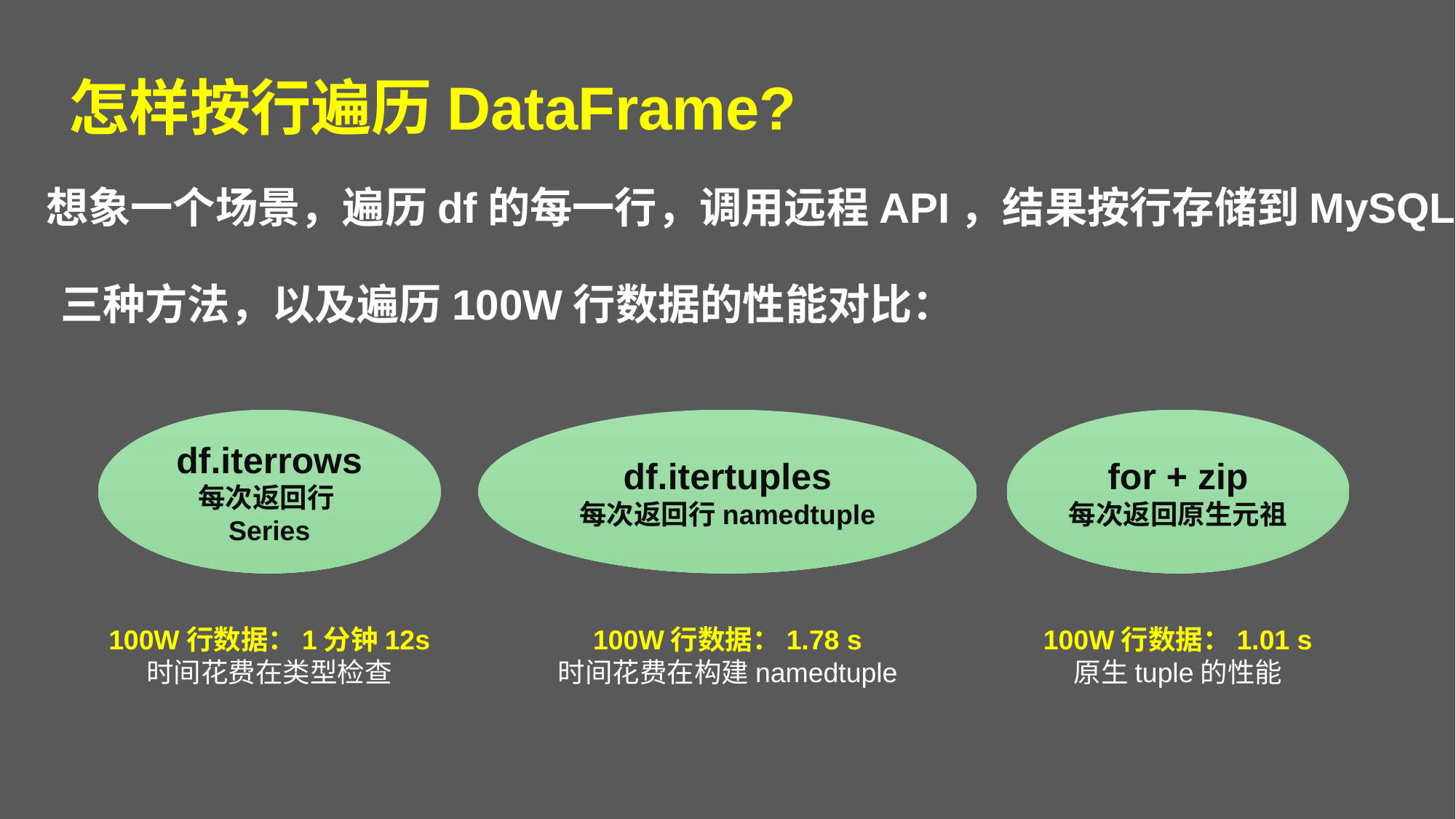

怎样按行遍历DataFrame?
想象一个场景，遍历df的每一行，调用远程API，结果按行存储到MySQL
三种方法，以及遍历100W行数据的性能对比：
df.iterrows
每次返回行Series
df.itertuples
每次返回行namedtuple
for + zip
每次返回原生元祖
100W行数据：1分钟12s
时间花费在类型检查
100W行数据：1.78 s
时间花费在构建namedtuple
100W行数据：1.01 s
原生tuple的性能